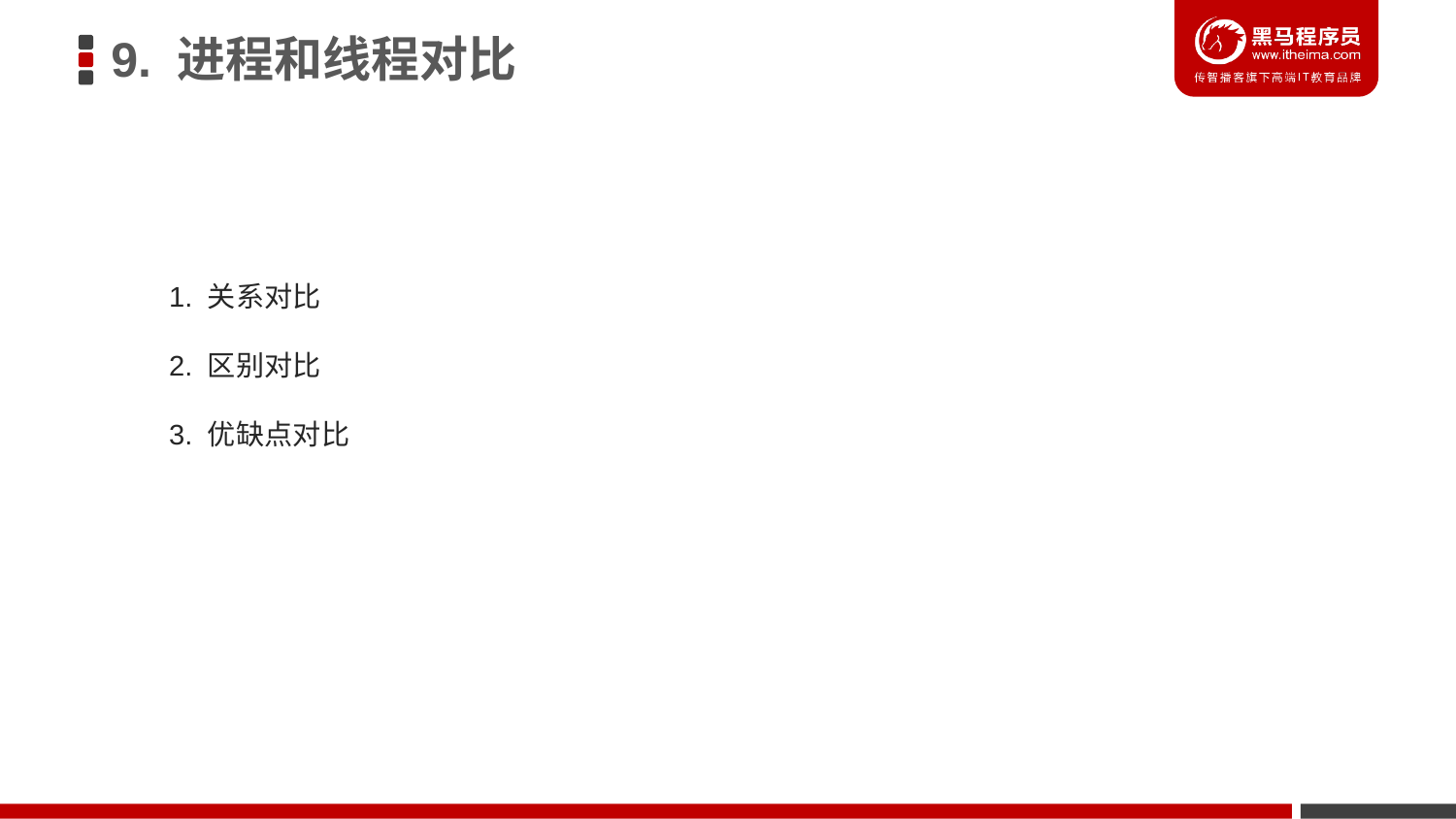

9. 进程和线程对比
1. 关系对比
2. 区别对比
3. 优缺点对比